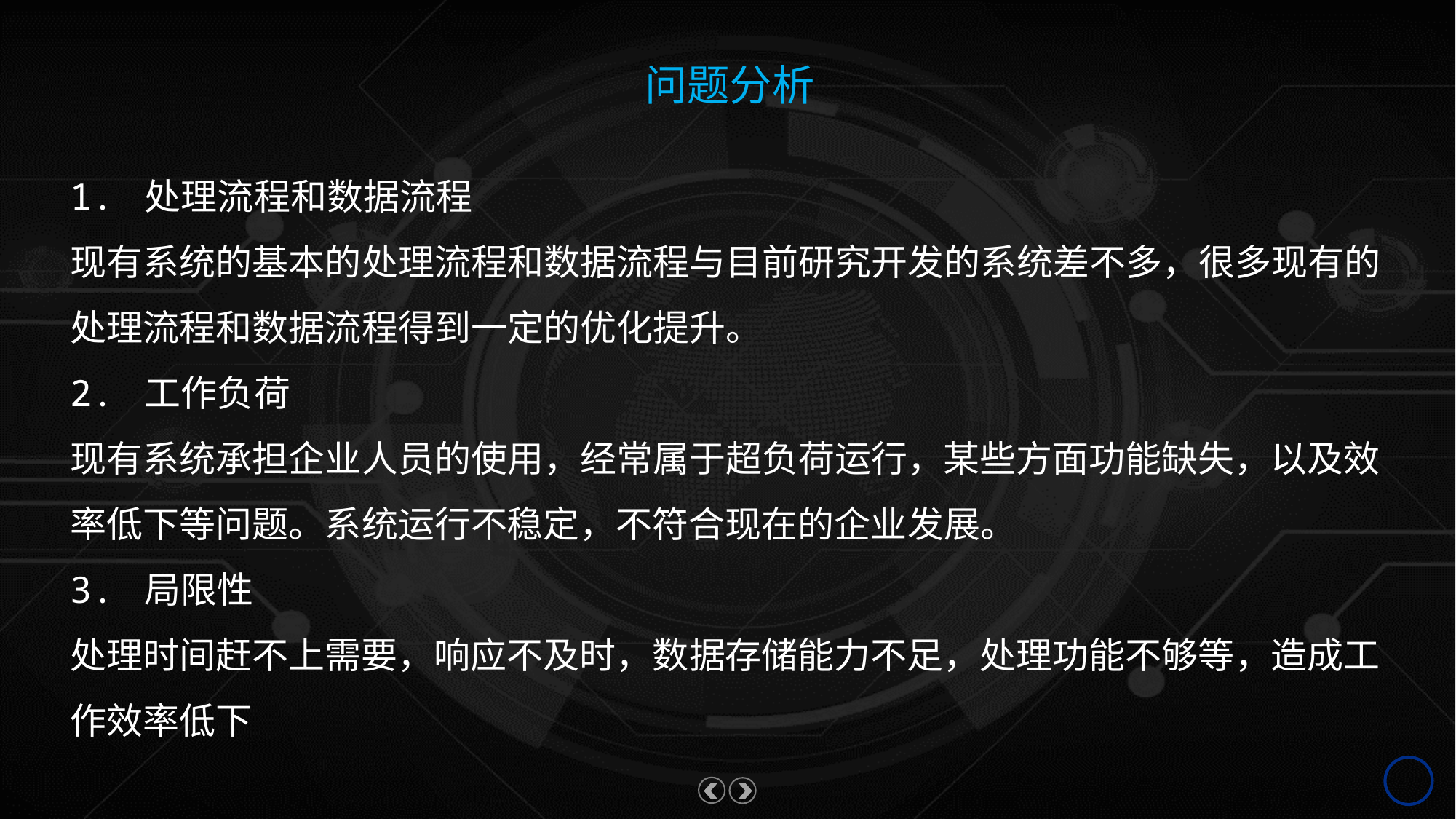

问题分析

1. 处理流程和数据流程
现有系统的基本的处理流程和数据流程与目前研究开发的系统差不多，很多现有的处理流程和数据流程得到一定的优化提升。
2. 工作负荷
现有系统承担企业人员的使用，经常属于超负荷运行，某些方面功能缺失，以及效率低下等问题。系统运行不稳定，不符合现在的企业发展。
3. 局限性
处理时间赶不上需要，响应不及时，数据存储能力不足，处理功能不够等，造成工作效率低下